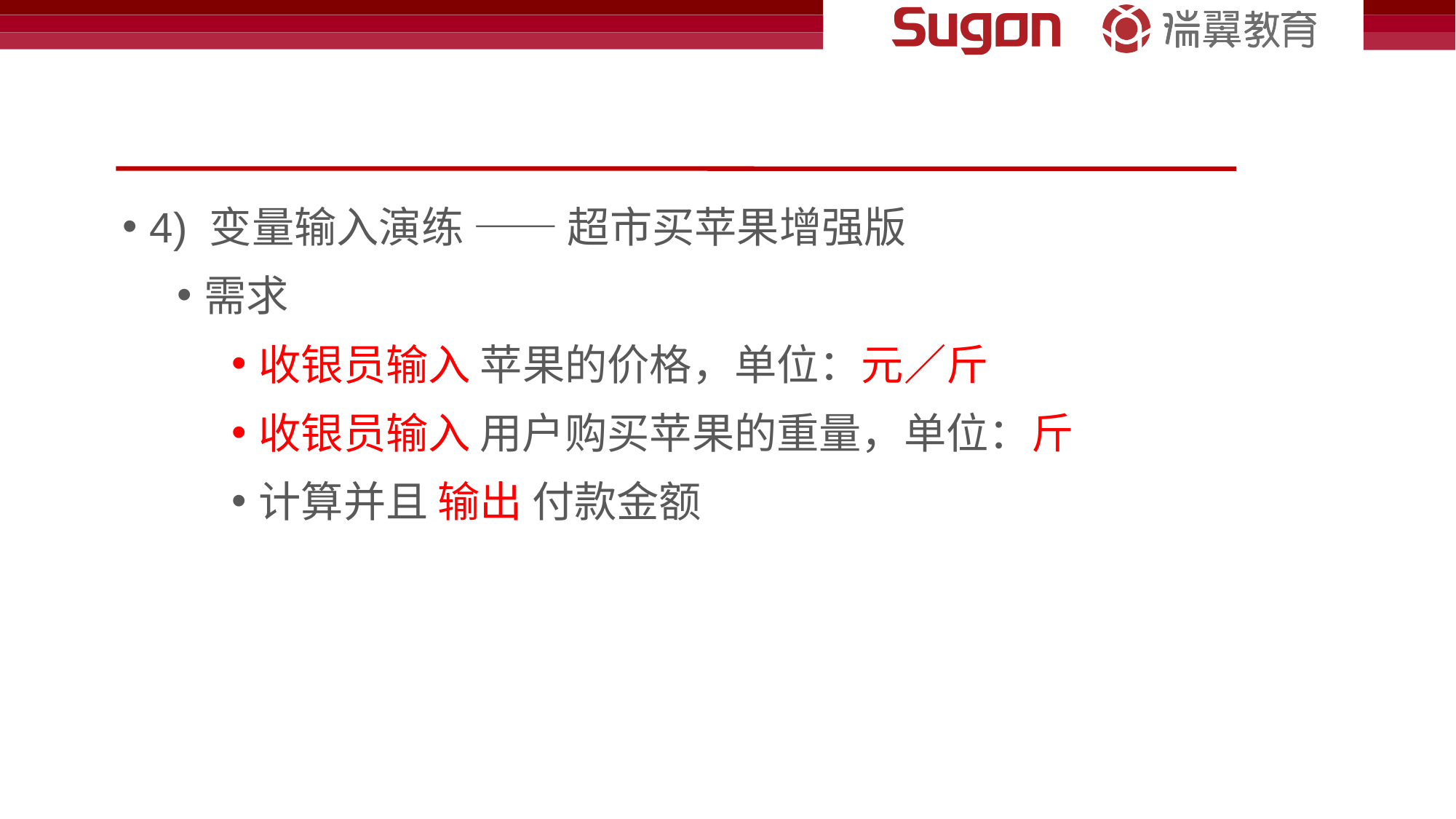

#
4) 变量输入演练 —— 超市买苹果增强版
需求
收银员输入 苹果的价格，单位：元／斤
收银员输入 用户购买苹果的重量，单位：斤
计算并且 输出 付款金额